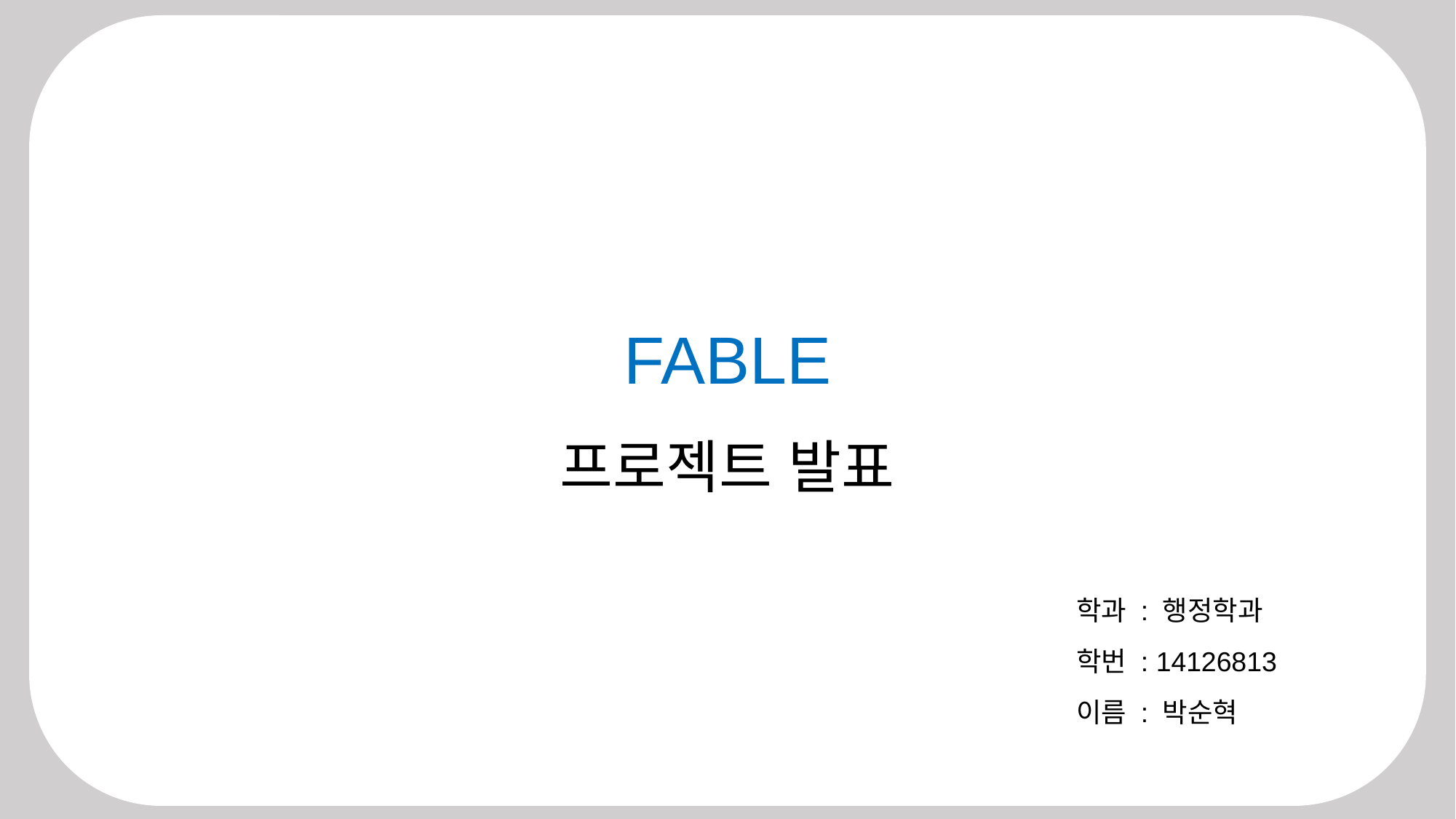

FABLE

프로젝트 발표
학과 : 행정학과

학번 : 14126813

이름 : 박순혁